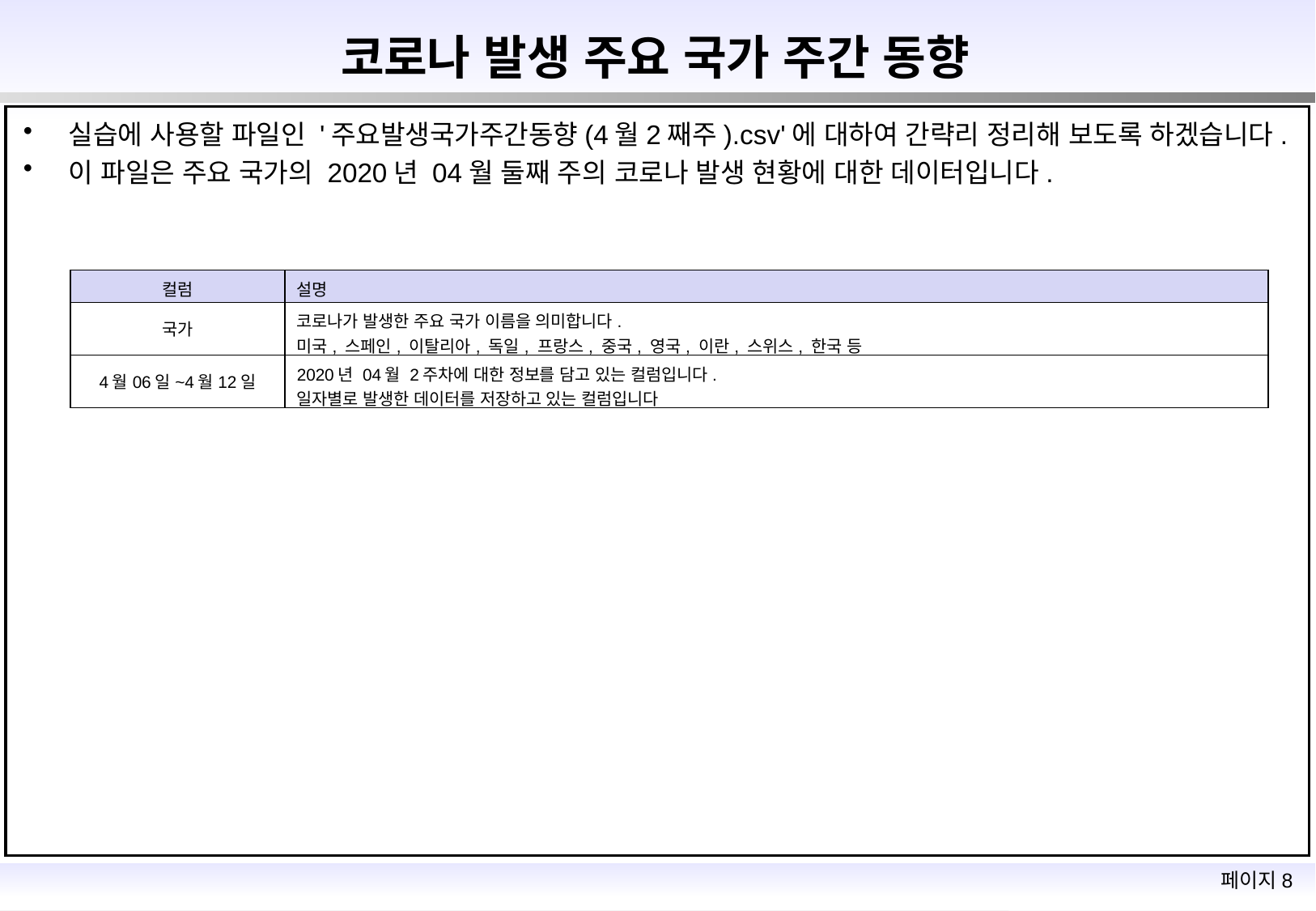

# 코로나 발생 주요 국가 주간 동향
실습에 사용할 파일인 '주요발생국가주간동향(4월2째주).csv'에 대하여 간략리 정리해 보도록 하겠습니다.
이 파일은 주요 국가의 2020년 04월 둘째 주의 코로나 발생 현황에 대한 데이터입니다.

| 컬럼 | 설명 |
| --- | --- |
| 국가 | 코로나가 발생한 주요 국가 이름을 의미합니다. 미국, 스페인, 이탈리아, 독일, 프랑스, 중국, 영국, 이란, 스위스, 한국 등 |
| 4월06일~4월12일 | 2020년 04월 2주차에 대한 정보를 담고 있는 컬럼입니다. 일자별로 발생한 데이터를 저장하고 있는 컬럼입니다 |